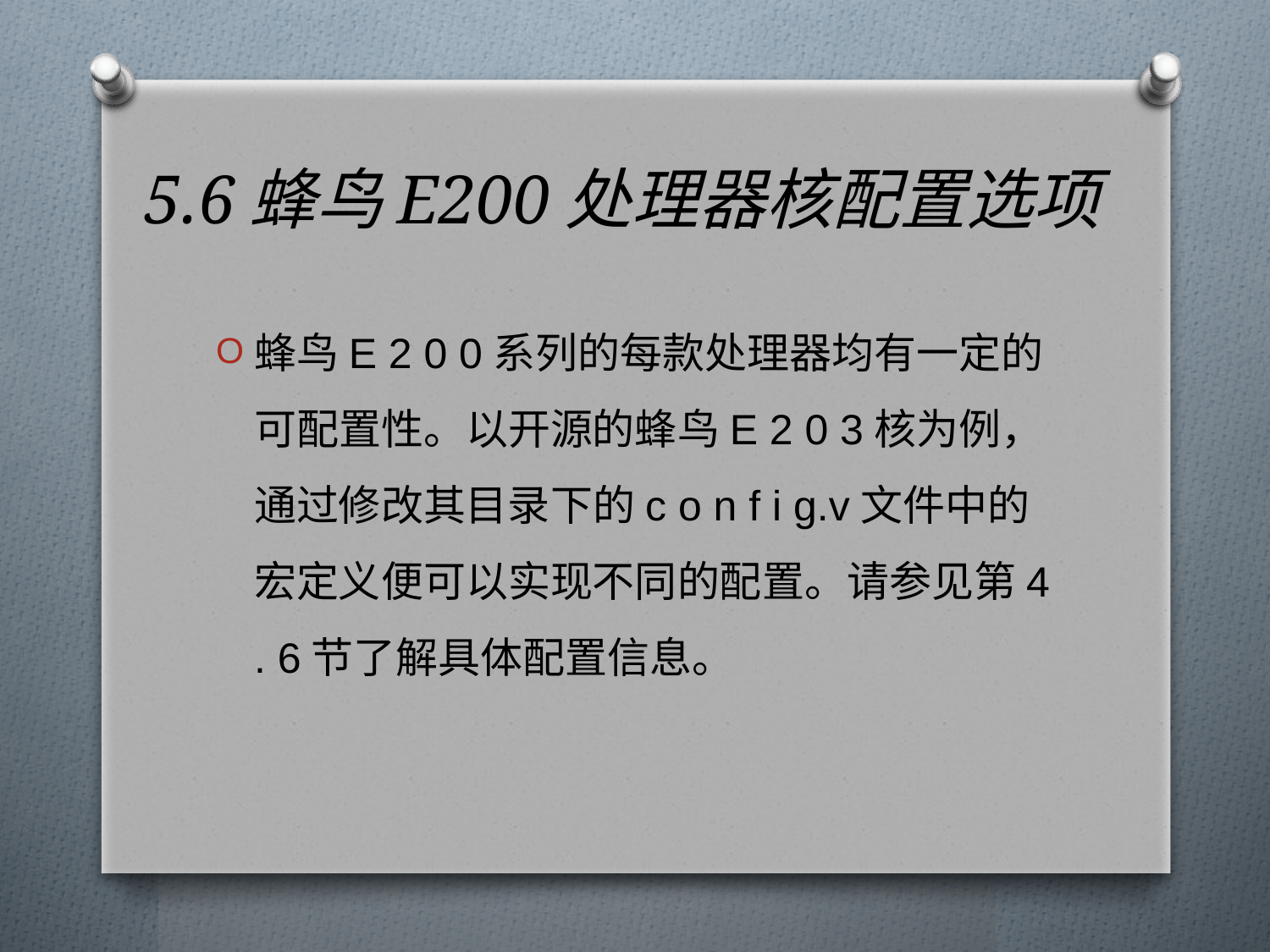

# 5.6蜂鸟E200处理器核配置选项
蜂鸟E 2 0 0系列的每款处理器均有一定的可配置性。以开源的蜂鸟E 2 0 3核为例，通过修改其目录下的c o n f i g.v文件中的宏定义便可以实现不同的配置。请参见第4 . 6节了解具体配置信息。